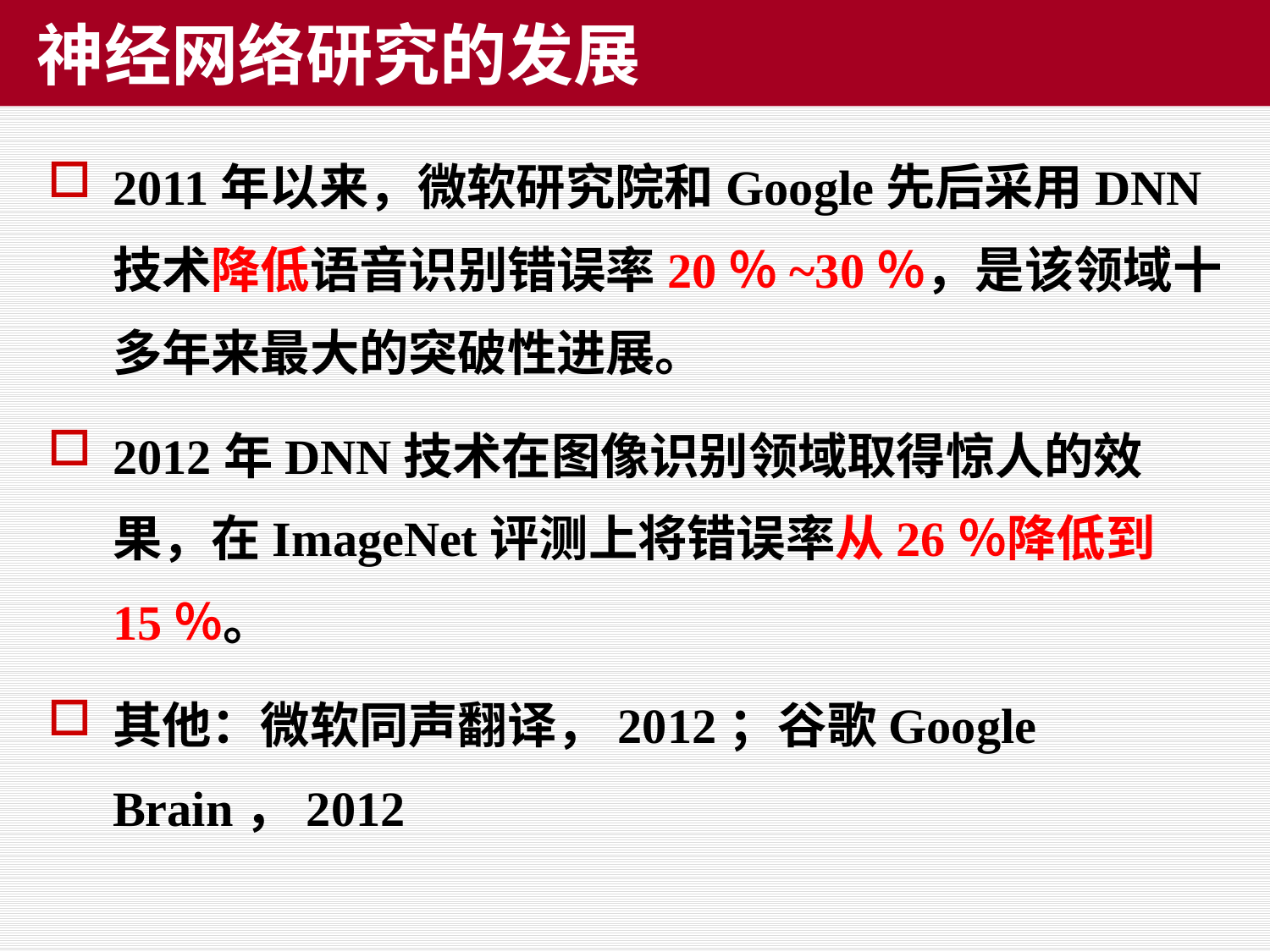

# 神经网络研究的发展
2011年以来，微软研究院和Google先后采用DNN技术降低语音识别错误率20％~30％，是该领域十多年来最大的突破性进展。
2012年DNN技术在图像识别领域取得惊人的效果，在ImageNet评测上将错误率从26％降低到15％。
其他：微软同声翻译，2012；谷歌Google Brain，2012